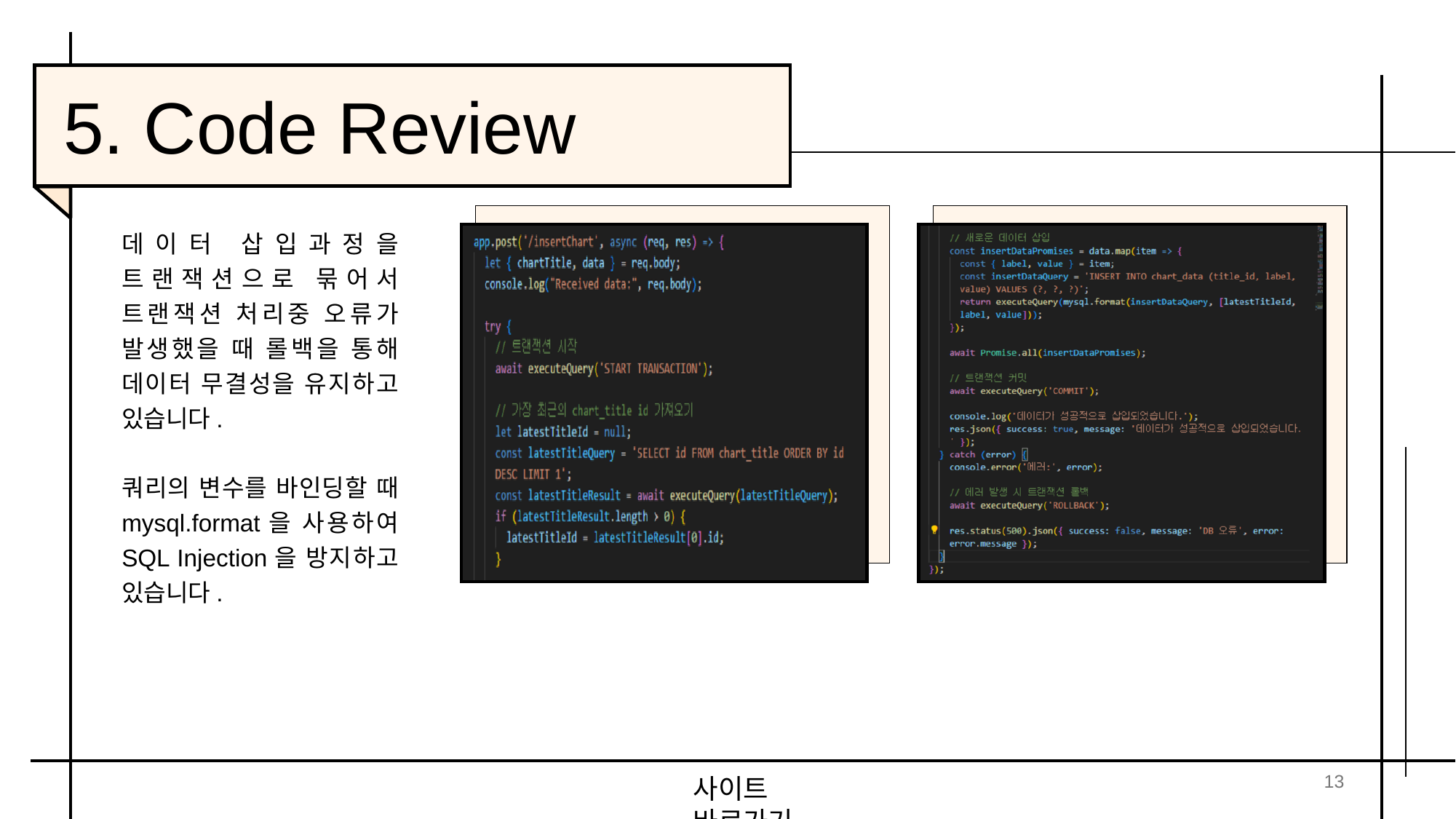

5. Code Review

데이터 삽입과정을 트랜잭션으로 묶어서 트랜잭션 처리중 오류가 발생했을 때 롤백을 통해 데이터 무결성을 유지하고 있습니다.

쿼리의 변수를 바인딩할 때 mysql.format을 사용하여 SQL Injection을 방지하고 있습니다.
13
사이트 바로가기